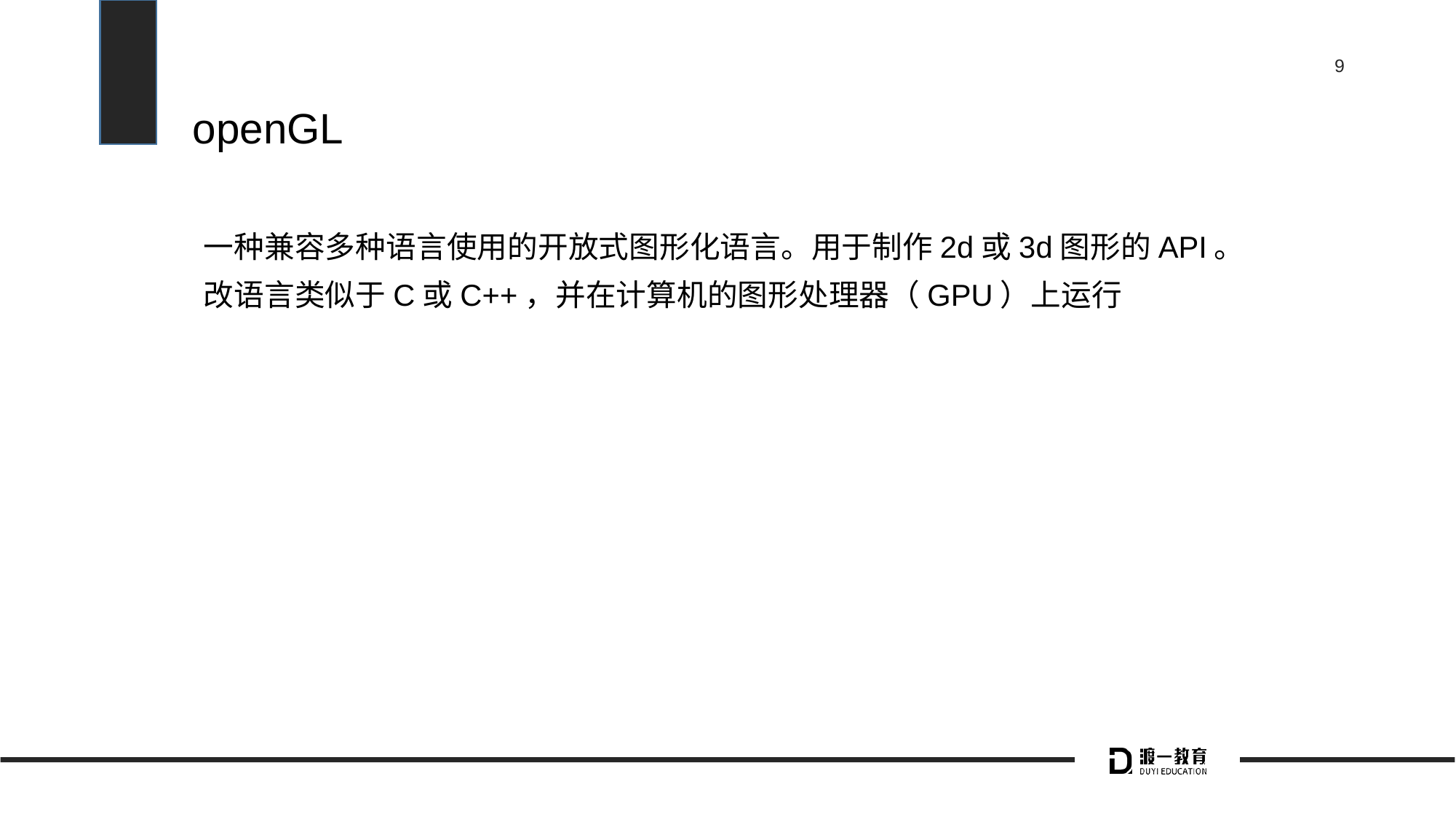

# openGL
一种兼容多种语言使用的开放式图形化语言。用于制作2d或3d图形的API。
改语言类似于C或C++，并在计算机的图形处理器（GPU）上运行